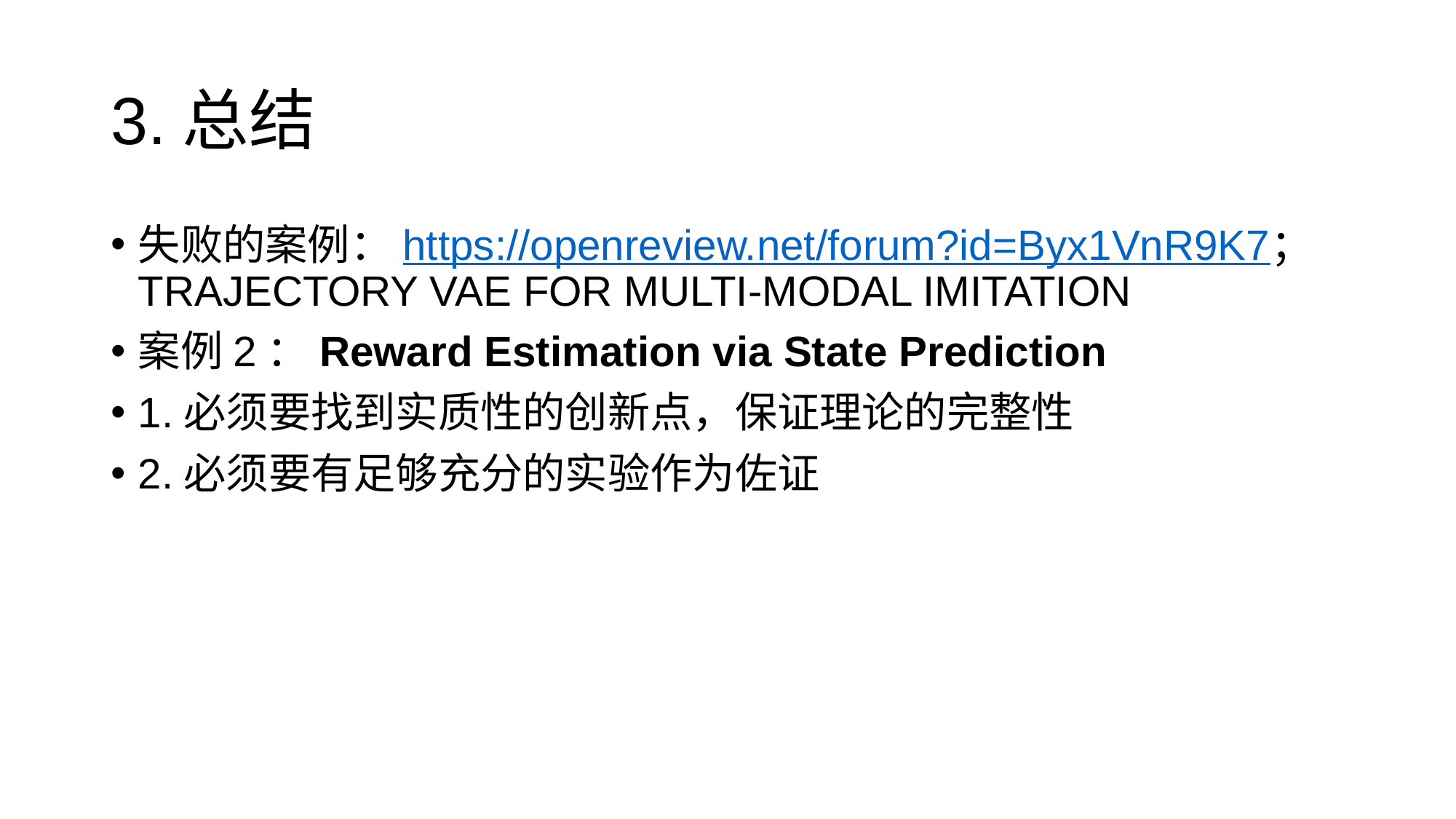

# 3.总结
失败的案例：https://openreview.net/forum?id=Byx1VnR9K7；TRAJECTORY VAE FOR MULTI-MODAL IMITATION
案例2：Reward Estimation via State Prediction
1.必须要找到实质性的创新点，保证理论的完整性
2.必须要有足够充分的实验作为佐证